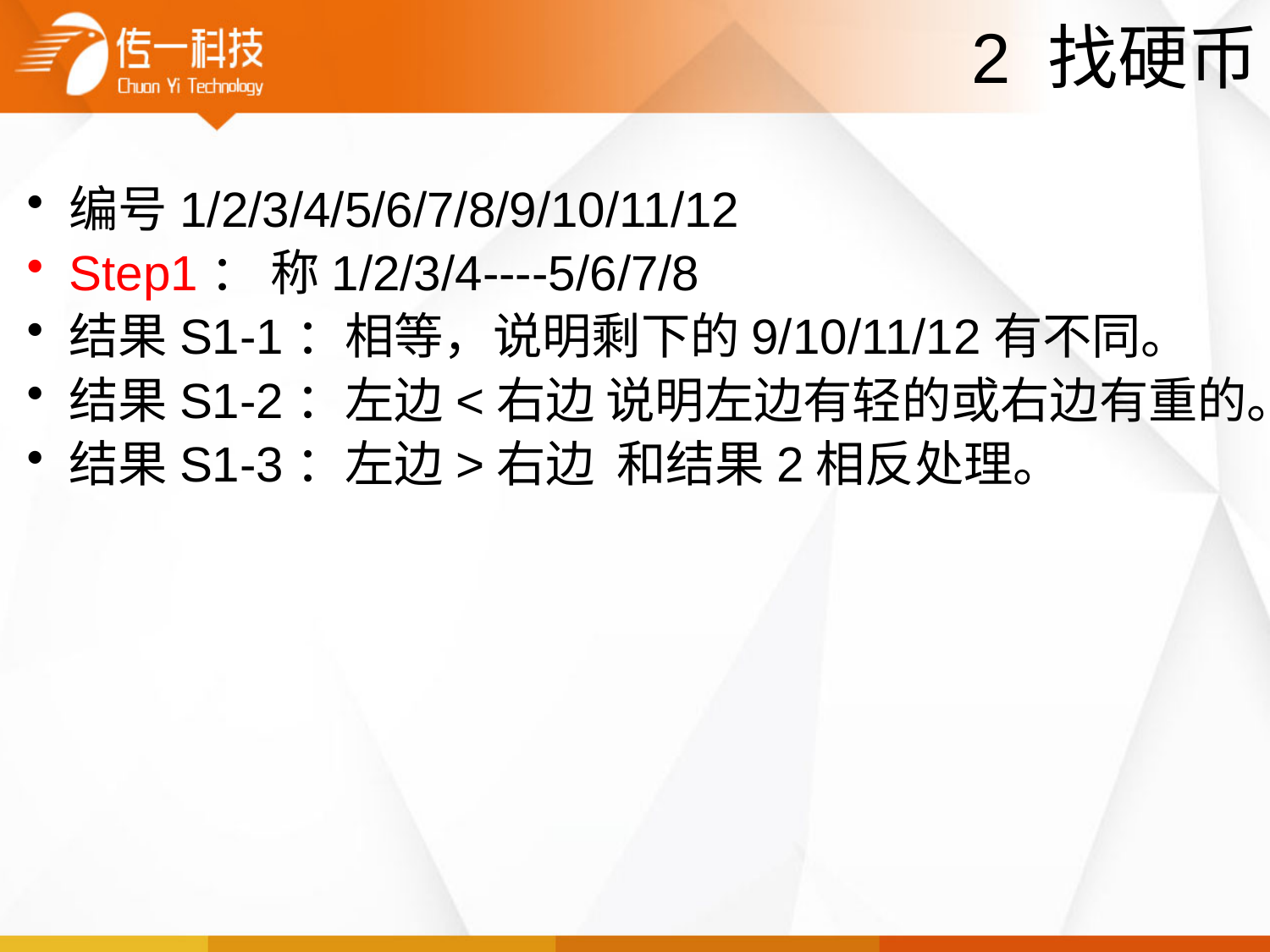

2 找硬币
编号1/2/3/4/5/6/7/8/9/10/11/12
Step1： 称1/2/3/4----5/6/7/8
结果S1-1：相等，说明剩下的9/10/11/12有不同。
结果S1-2：左边<右边 说明左边有轻的或右边有重的。
结果S1-3：左边>右边  和结果2相反处理。